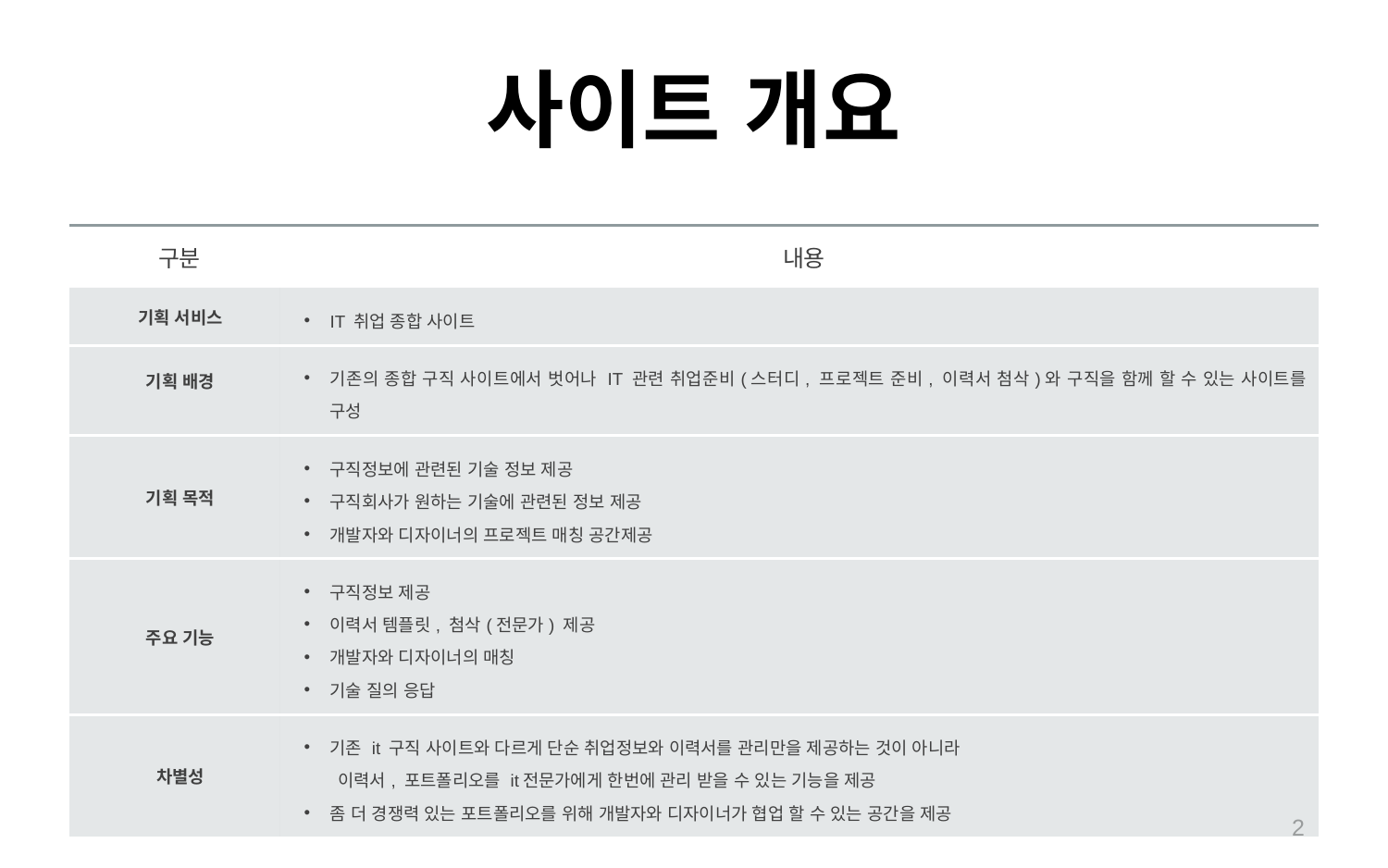

# 사이트 개요
| 구분 | 내용 |
| --- | --- |
| 기획 서비스 | IT 취업 종합 사이트 |
| 기획 배경 | 기존의 종합 구직 사이트에서 벗어나 IT 관련 취업준비(스터디, 프로젝트 준비, 이력서 첨삭)와 구직을 함께 할 수 있는 사이트를 구성 |
| 기획 목적 | 구직정보에 관련된 기술 정보 제공 구직회사가 원하는 기술에 관련된 정보 제공 개발자와 디자이너의 프로젝트 매칭 공간제공 |
| 주요 기능 | 구직정보 제공 이력서 템플릿, 첨삭(전문가) 제공 개발자와 디자이너의 매칭 기술 질의 응답 |
| 차별성 | 기존 it 구직 사이트와 다르게 단순 취업정보와 이력서를 관리만을 제공하는 것이 아니라 이력서, 포트폴리오를 it전문가에게 한번에 관리 받을 수 있는 기능을 제공 좀 더 경쟁력 있는 포트폴리오를 위해 개발자와 디자이너가 협업 할 수 있는 공간을 제공 |
2